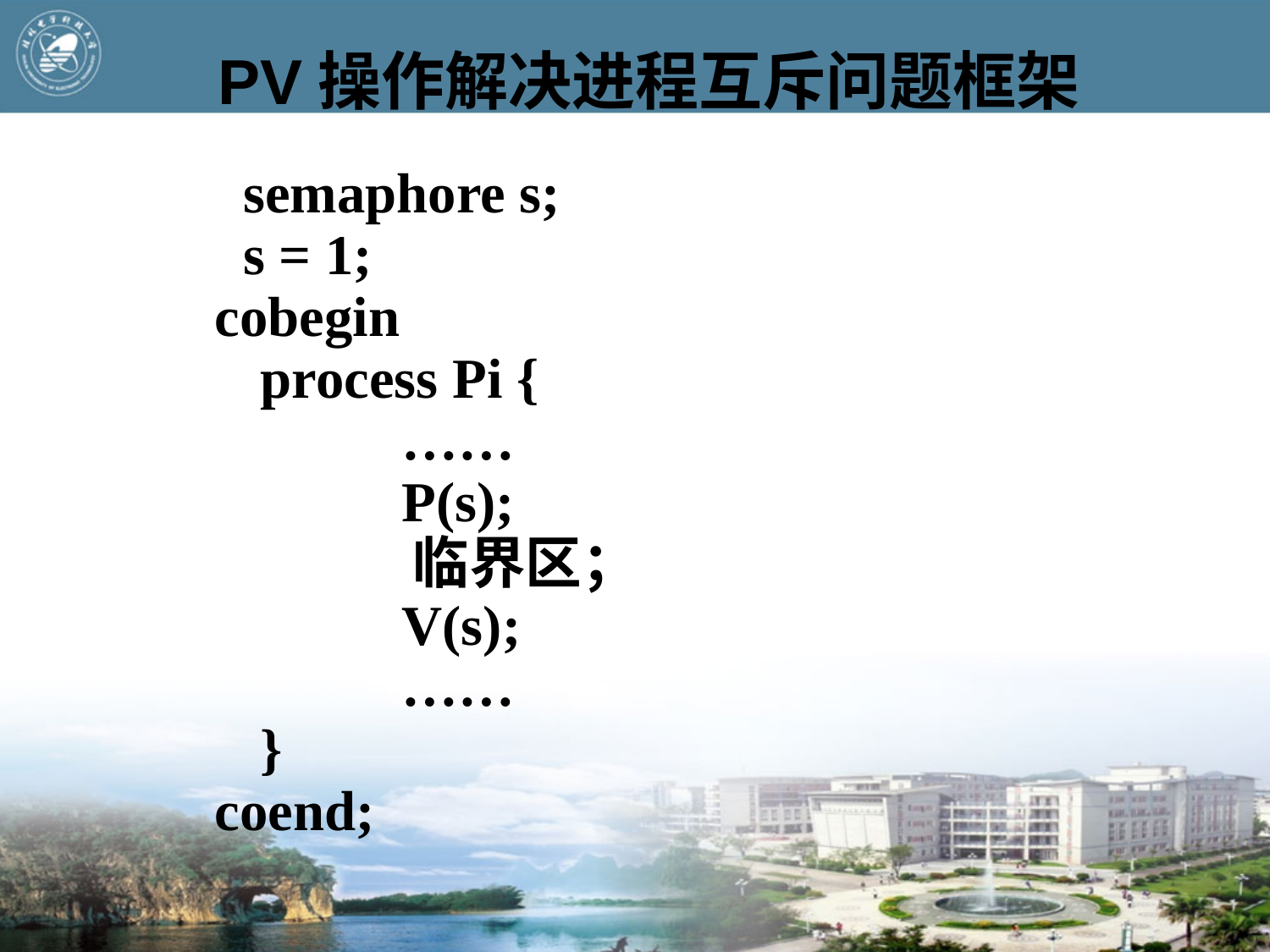

# PV操作解决进程互斥问题框架
  semaphore s;
  s = 1;
cobegin
	 process Pi {
		  ……
		  P(s);
		  临界区；
		  V(s);
		  ……
	 }
coend;